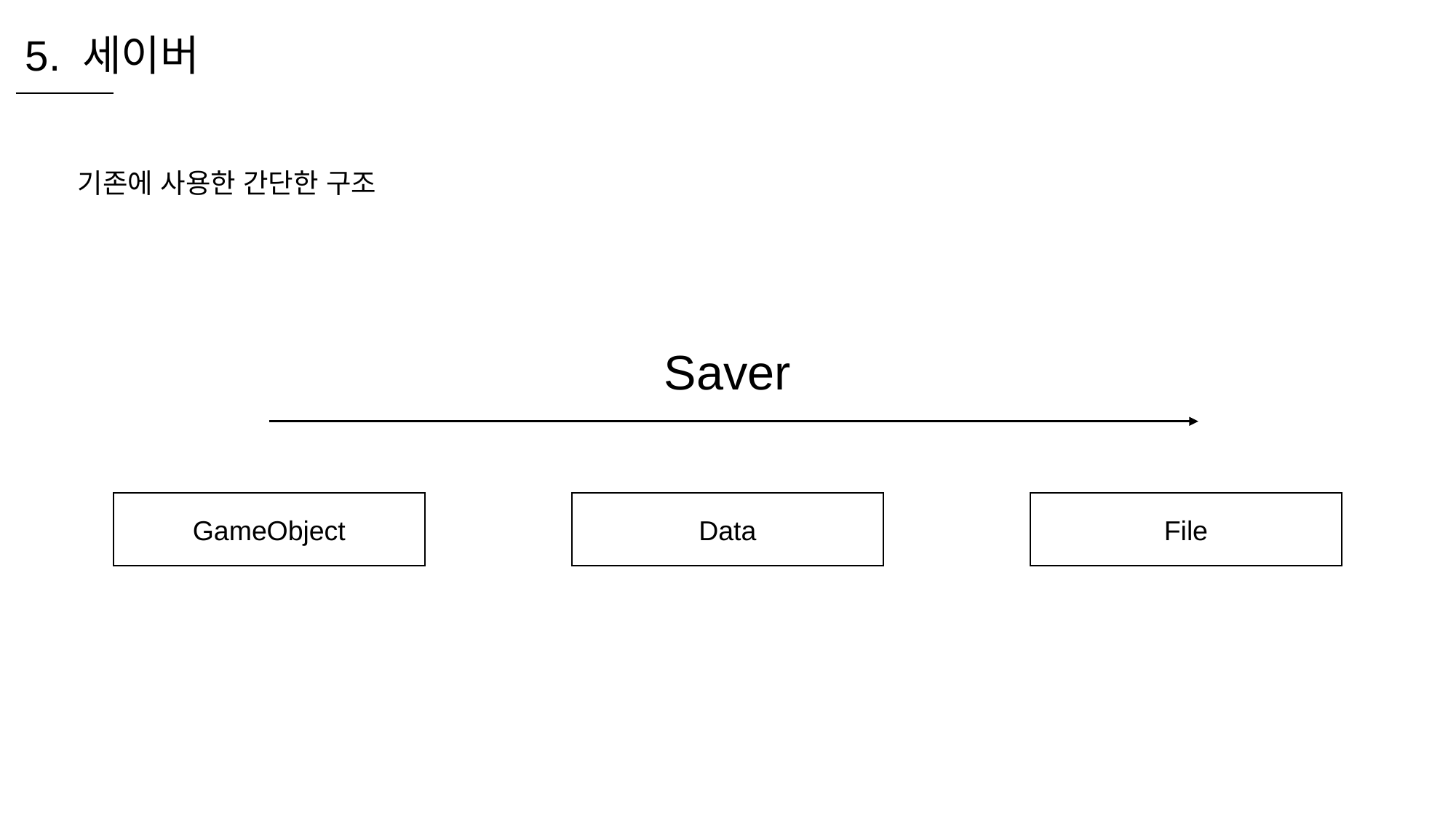

5. 세이버
기존에 사용한 간단한 구조
Saver
GameObject
Data
File